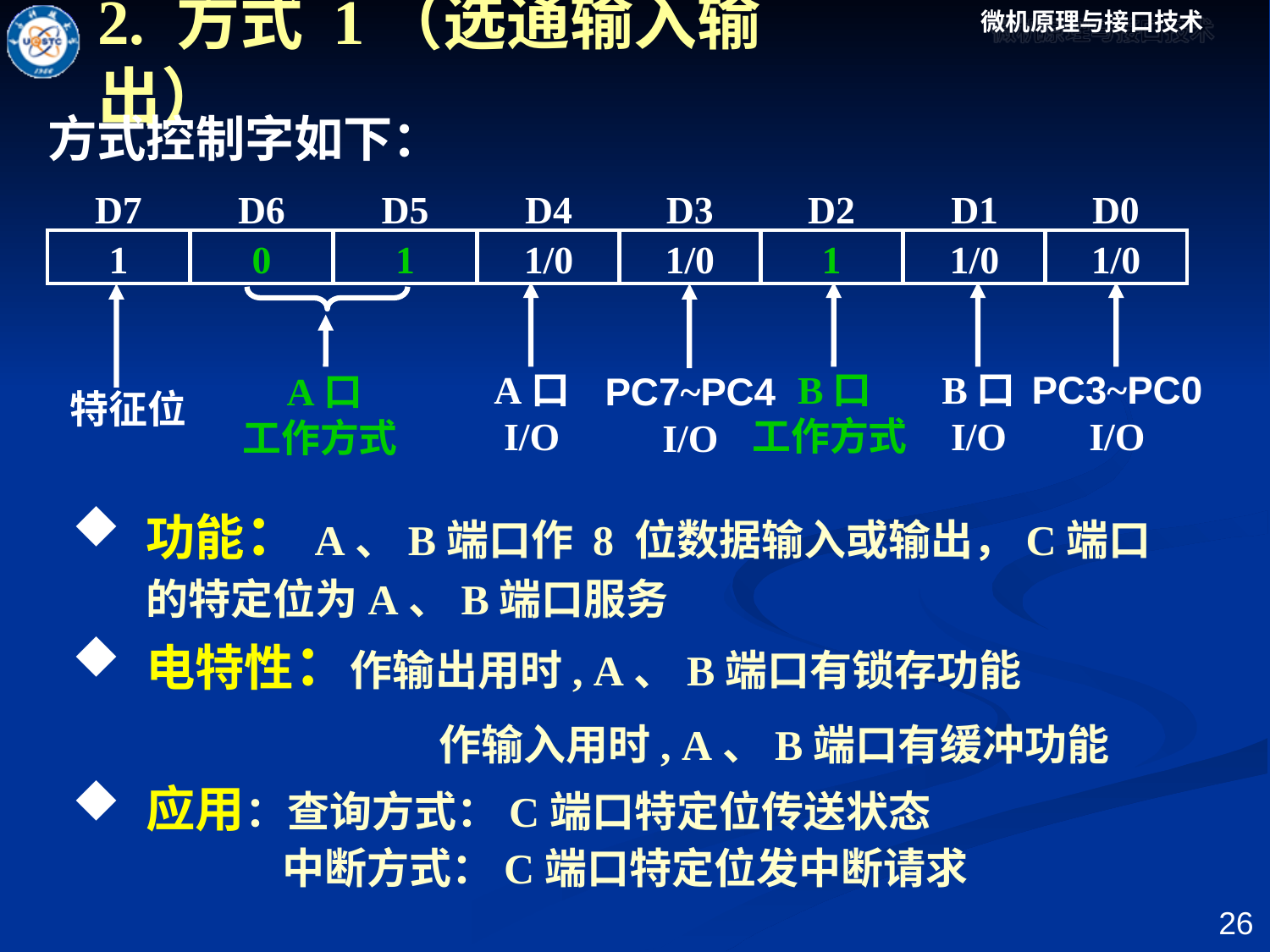

2. 方式 1（选通输入输出）
方式控制字如下：
D7
D6
D5
D4
D3
D2
D1
D0

1
0
1
1/0
1/0
1
1/0
1/0

A口
I/O
B口
工作方式
B口
I/O
PC3~PC0
I/O
A口
工作方式
PC7~PC4
I/O
特征位
功能：A、B端口作 8 位数据输入或输出，C端口的特定位为A、B端口服务
电特性：作输出用时, A、B端口有锁存功能
                      	   作输入用时, A、B端口有缓冲功能
应用：查询方式：C端口特定位传送状态
                     中断方式：C端口特定位发中断请求